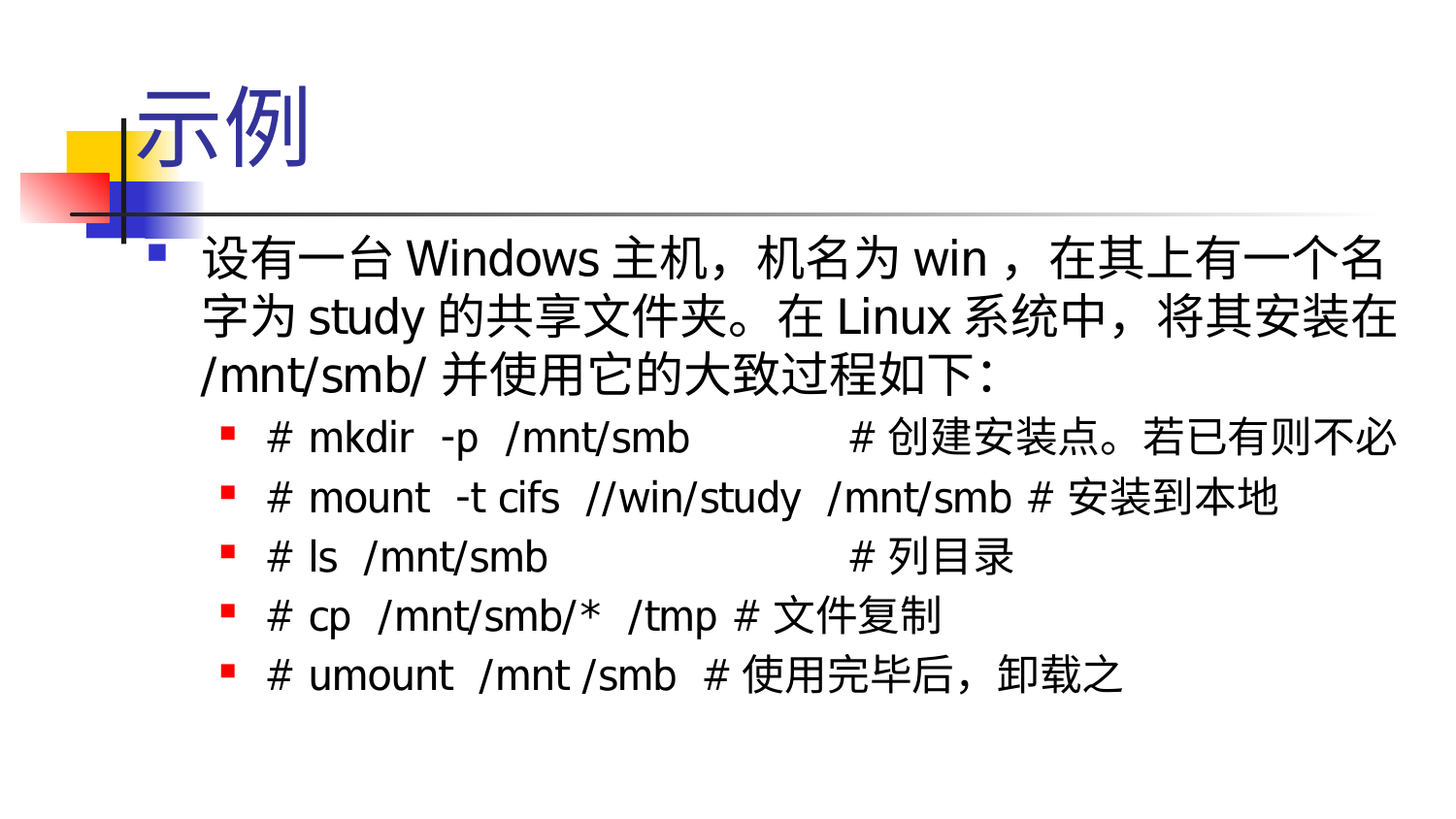

# 示例
设有一台Windows主机，机名为win，在其上有一个名字为study的共享文件夹。在Linux系统中，将其安装在/mnt/smb/并使用它的大致过程如下：
# mkdir  -p  /mnt/smb 	#创建安装点。若已有则不必
# mount  -t cifs  //win/study  /mnt/smb #安装到本地
# ls  /mnt/smb 		#列目录
# cp  /mnt/smb/*  /tmp #文件复制
# umount  /mnt /smb 	#使用完毕后，卸载之